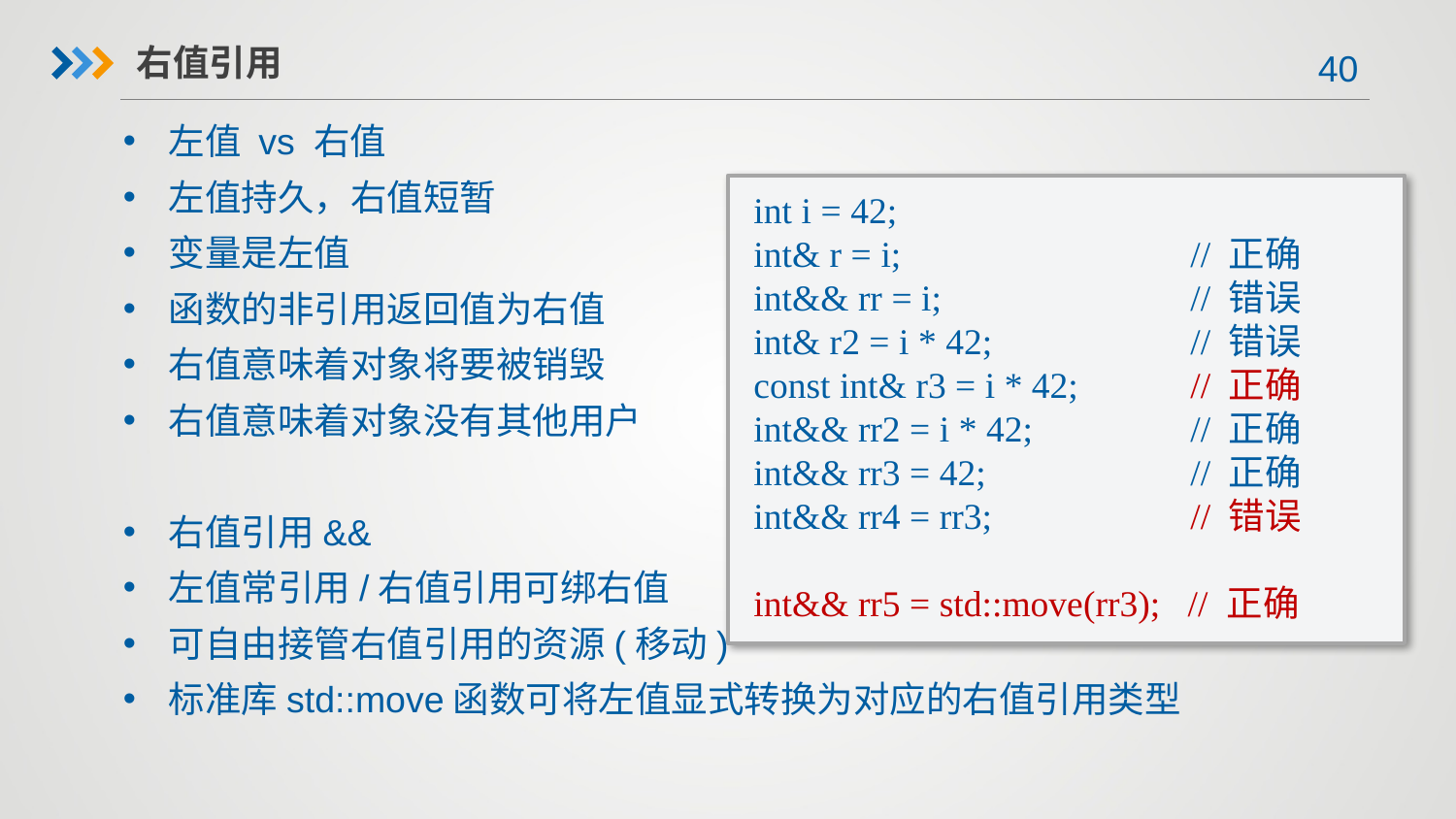

右值引用
左值 vs 右值
左值持久，右值短暂
变量是左值
函数的非引用返回值为右值
右值意味着对象将要被销毁
右值意味着对象没有其他用户

右值引用&&
左值常引用/右值引用可绑右值
可自由接管右值引用的资源(移动)
标准库std::move函数可将左值显式转换为对应的右值引用类型

int i = 42;
int& r = i;		// 正确
int&& rr = i;		// 错误
int& r2 = i * 42;		// 错误
const int& r3 = i * 42; 	// 正确
int&& rr2 = i * 42;		// 正确
int&& rr3 = 42;		// 正确
int&& rr4 = rr3;		// 错误

int&& rr5 = std::move(rr3);   // 正确